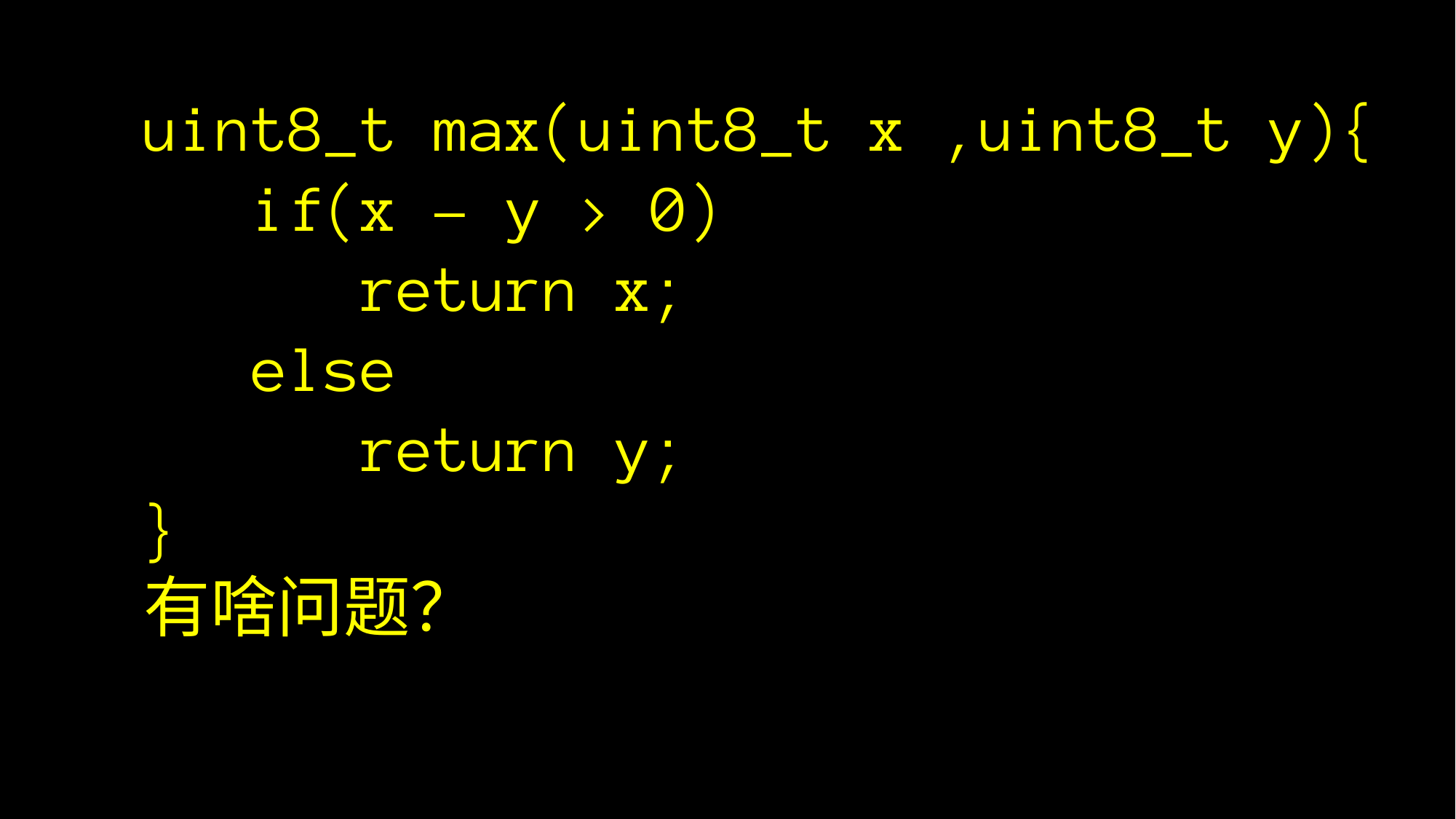

uint8_t max(uint8_t x ,uint8_t y){
		if(x – y > 0)
			return x;
		else
			return y;
	}
	有啥问题？